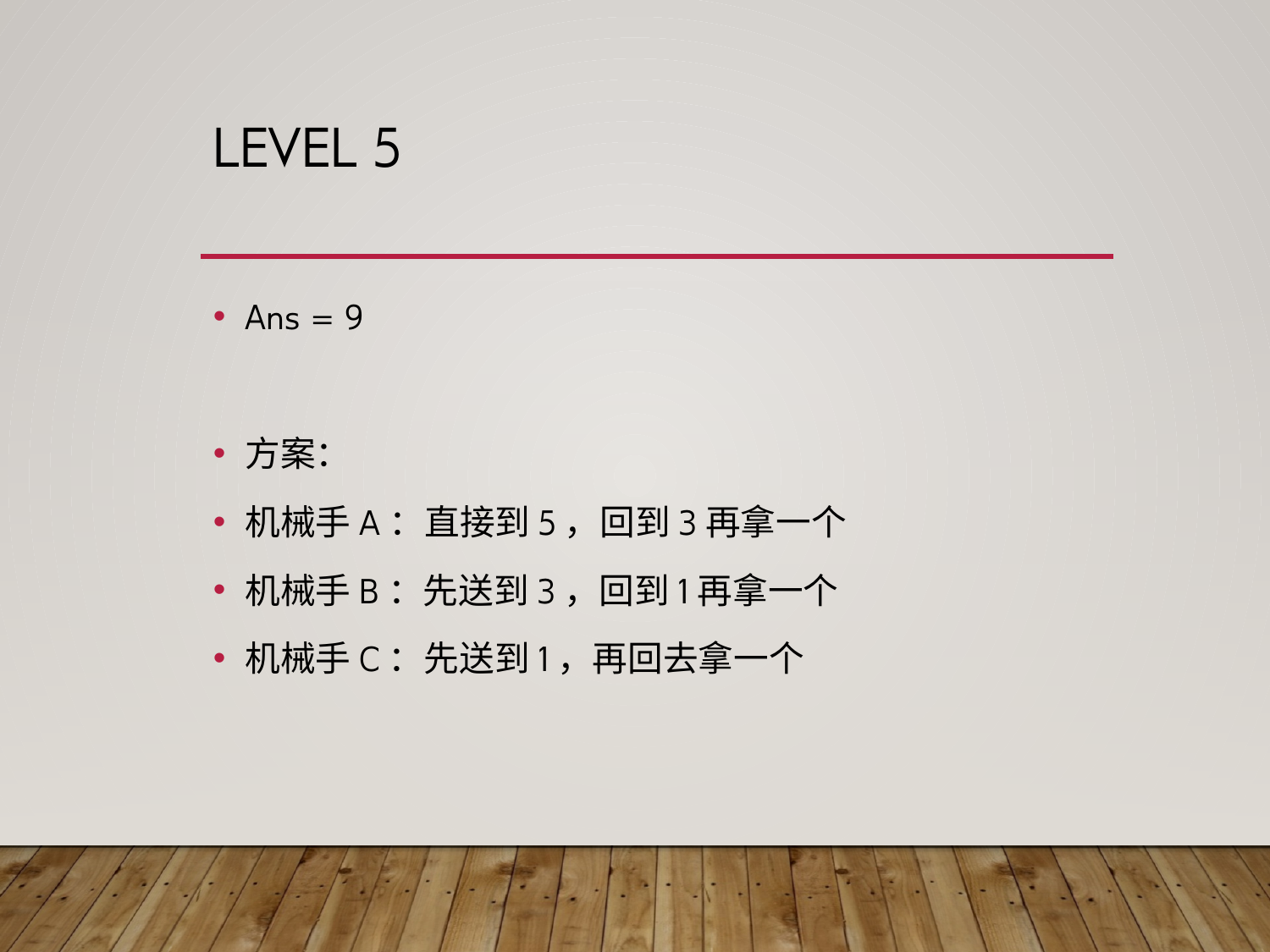

# Level 5
Ans = 9

方案：
机械手A：直接到5，回到3再拿一个
机械手B：先送到3，回到1再拿一个
机械手C：先送到1，再回去拿一个